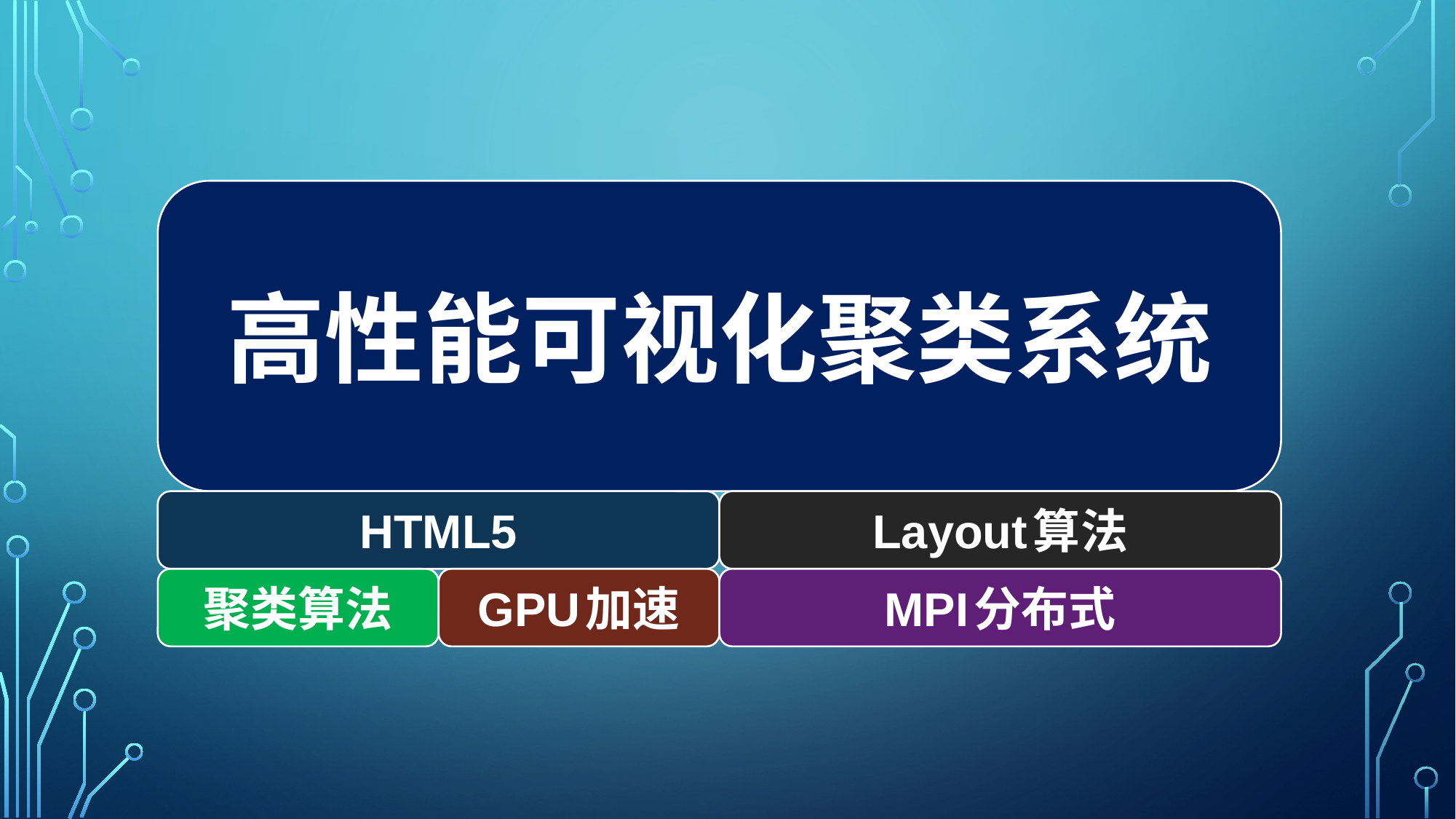

#
HTML5
聚类算法
GPU加速
Layout算法
MPI分布式
高性能可视化聚类系统